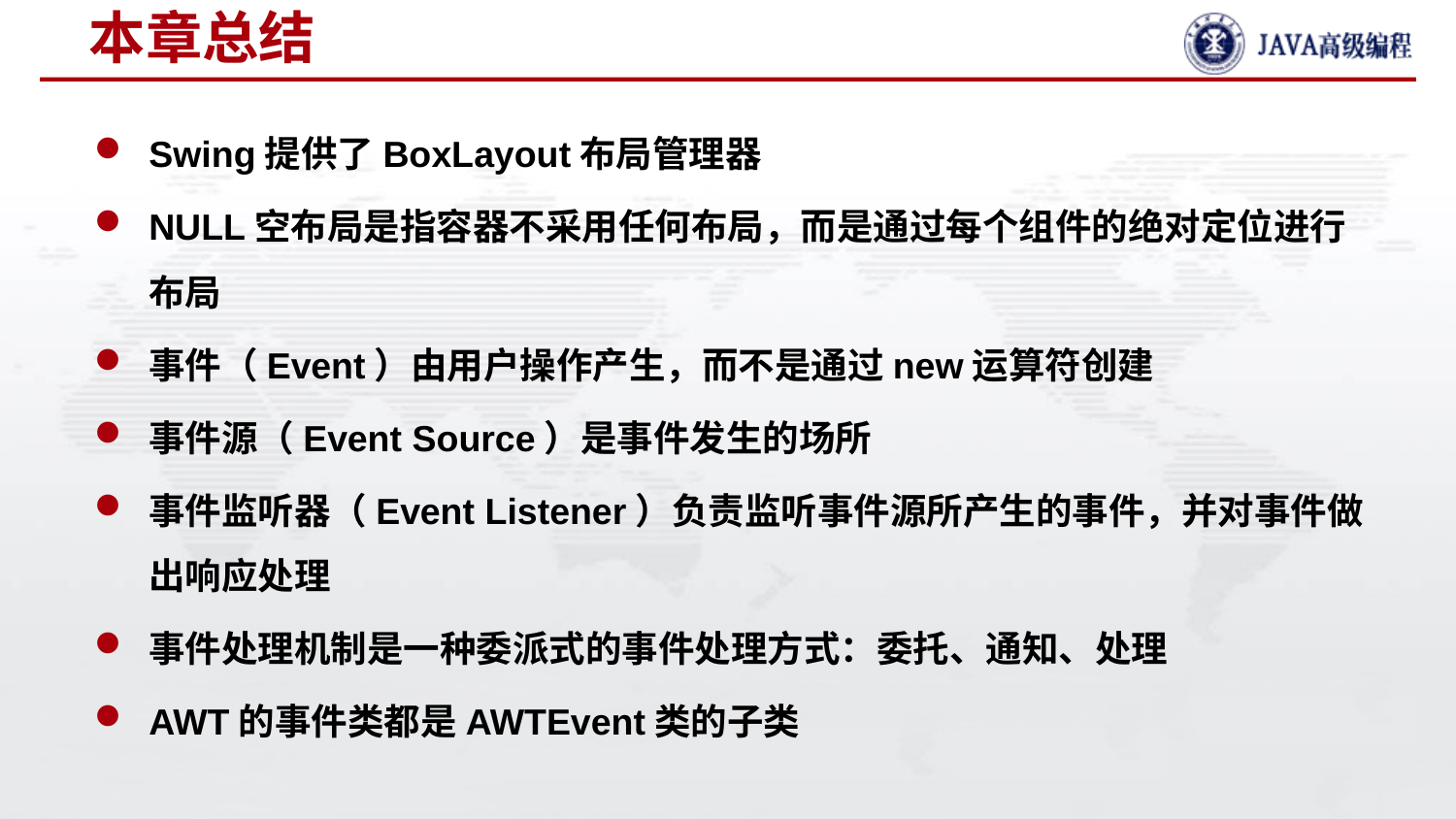

# 本章总结
Swing提供了BoxLayout布局管理器
NULL空布局是指容器不采用任何布局，而是通过每个组件的绝对定位进行布局
事件（Event）由用户操作产生，而不是通过new运算符创建
事件源（Event Source）是事件发生的场所
事件监听器（Event Listener）负责监听事件源所产生的事件，并对事件做出响应处理
事件处理机制是一种委派式的事件处理方式：委托、通知、处理
AWT的事件类都是AWTEvent类的子类